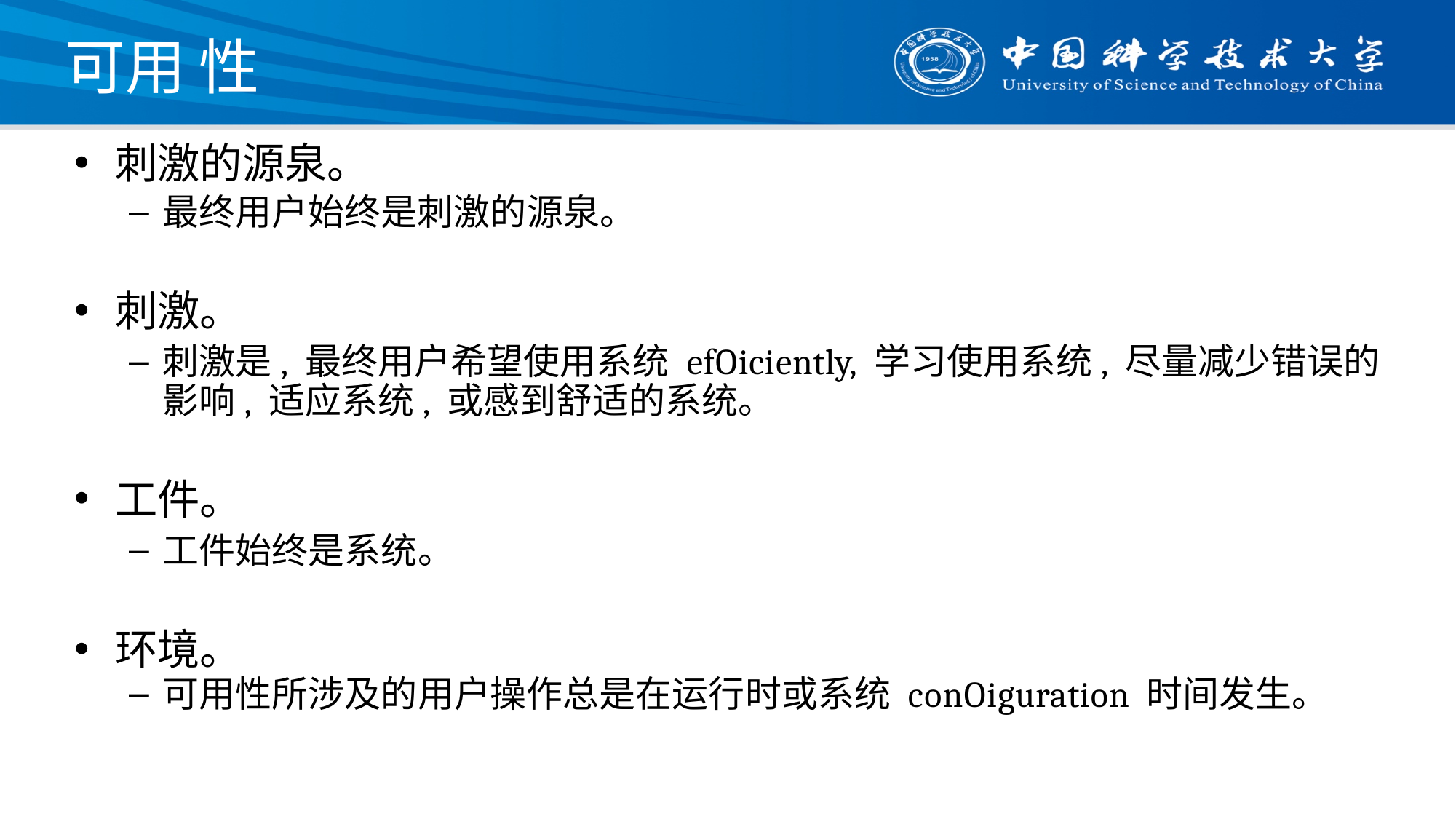

# 可用 性
刺激的源泉。
最终用户始终是刺激的源泉。

刺激。
刺激是, 最终用户希望使用系统 efOiciently, 学习使用系统, 尽量减少错误的影响, 适应系统, 或感到舒适的系统。

工件。
工件始终是系统。

环境。
可用性所涉及的用户操作总是在运行时或系统 conOiguration 时间发生。